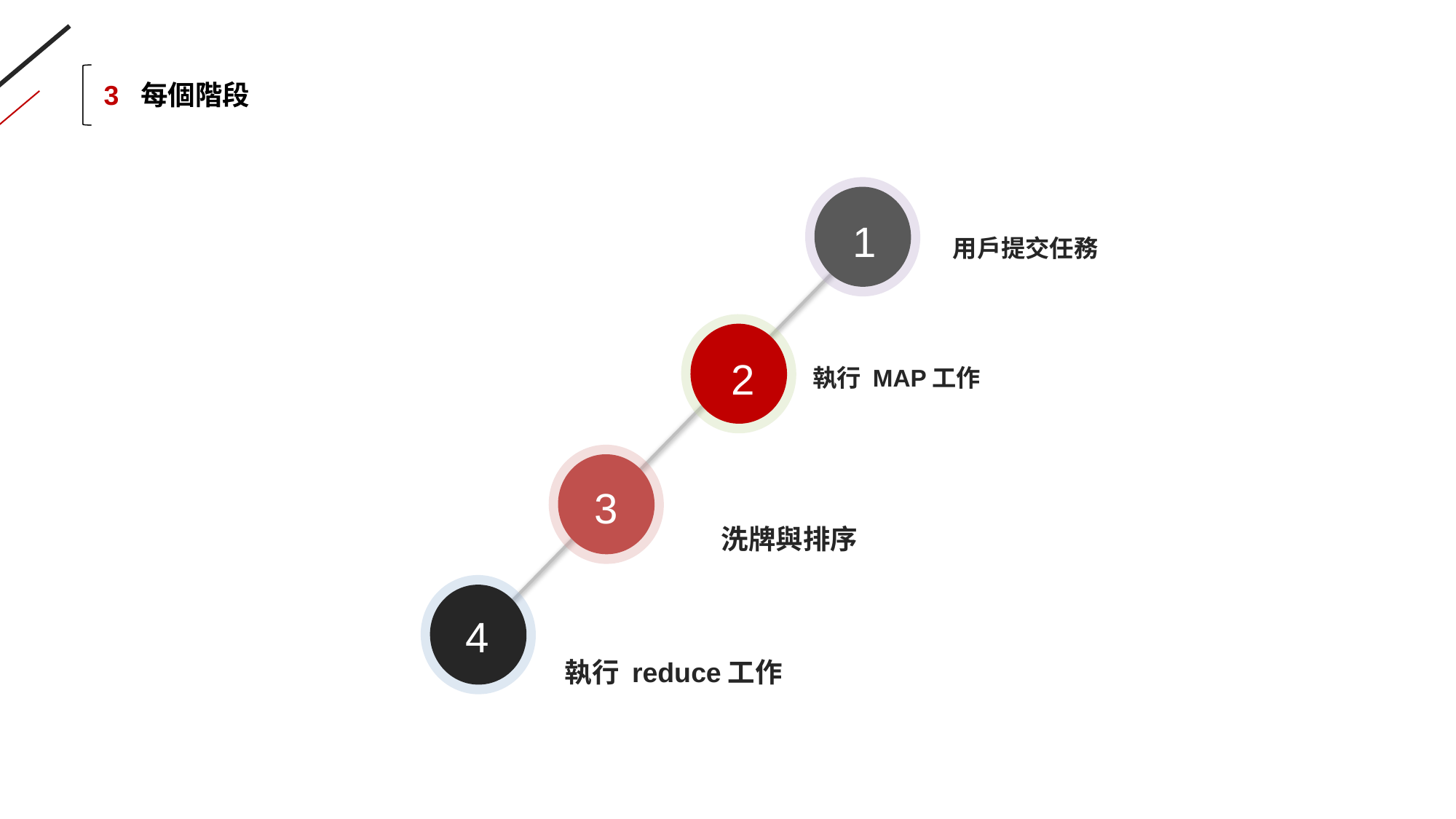

3  每個階段

1
用戶提交任務
2
執行 MAP工作
3
洗牌與排序
4
執行 reduce工作